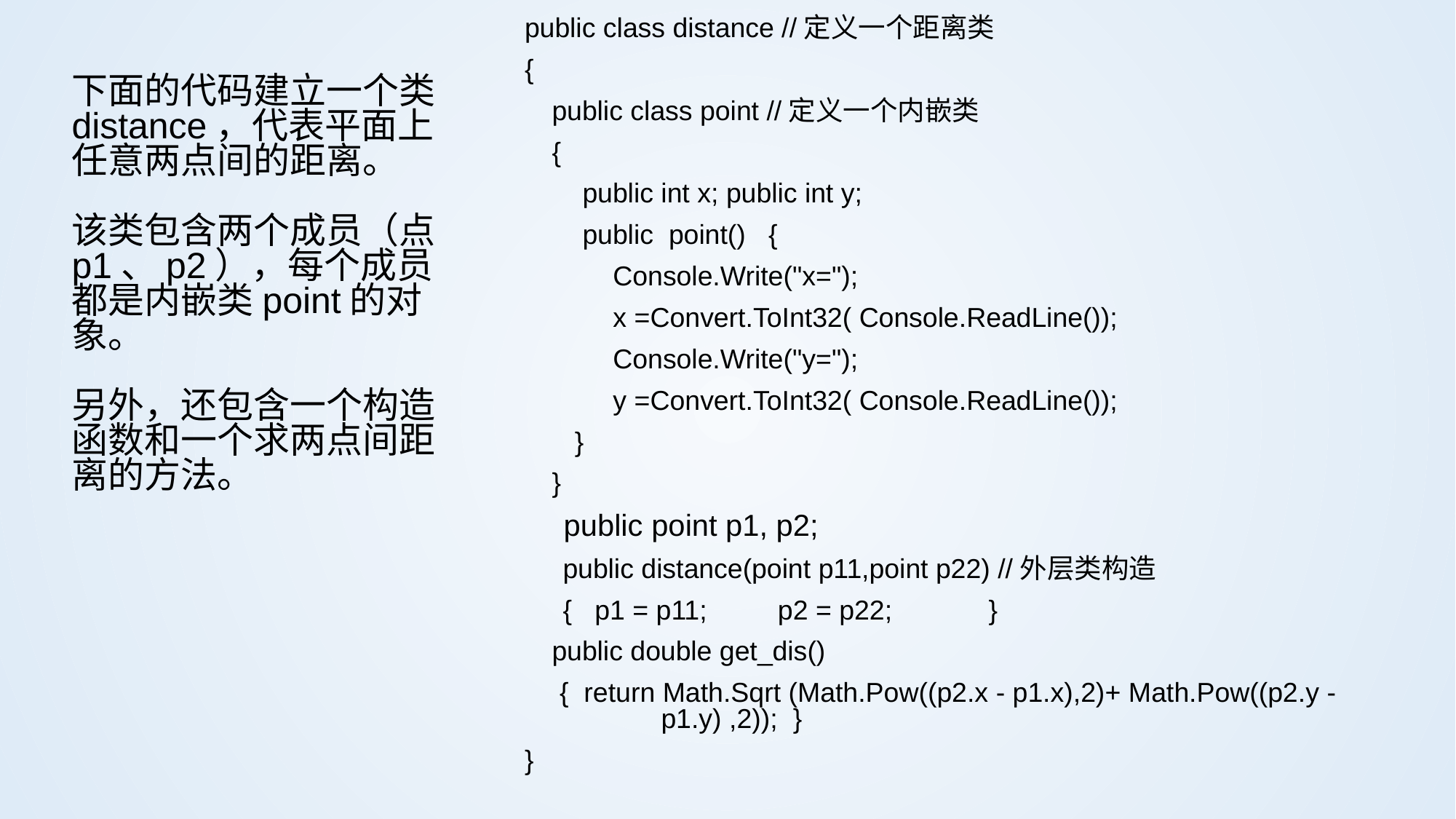

public class distance //定义一个距离类
{
	public class point //定义一个内嵌类
	{
	    public int x; public int y;
	    public  point()   {
	        Console.Write("x=");
	        x =Convert.ToInt32( Console.ReadLine());
	        Console.Write("y=");
	        y =Convert.ToInt32( Console.ReadLine());
	   }
	}
     public point p1, p2;
     public distance(point p11,point p22) //外层类构造
     {   p1 = p11;	 p2 = p22;	}
	public double get_dis()
	 {  return Math.Sqrt (Math.Pow((p2.x - p1.x),2)+ Math.Pow((p2.y -  	p1.y) ,2));  }
}
下面的代码建立一个类distance，代表平面上任意两点间的距离。

该类包含两个成员（点p1、p2），每个成员都是内嵌类point的对象。

另外，还包含一个构造函数和一个求两点间距离的方法。